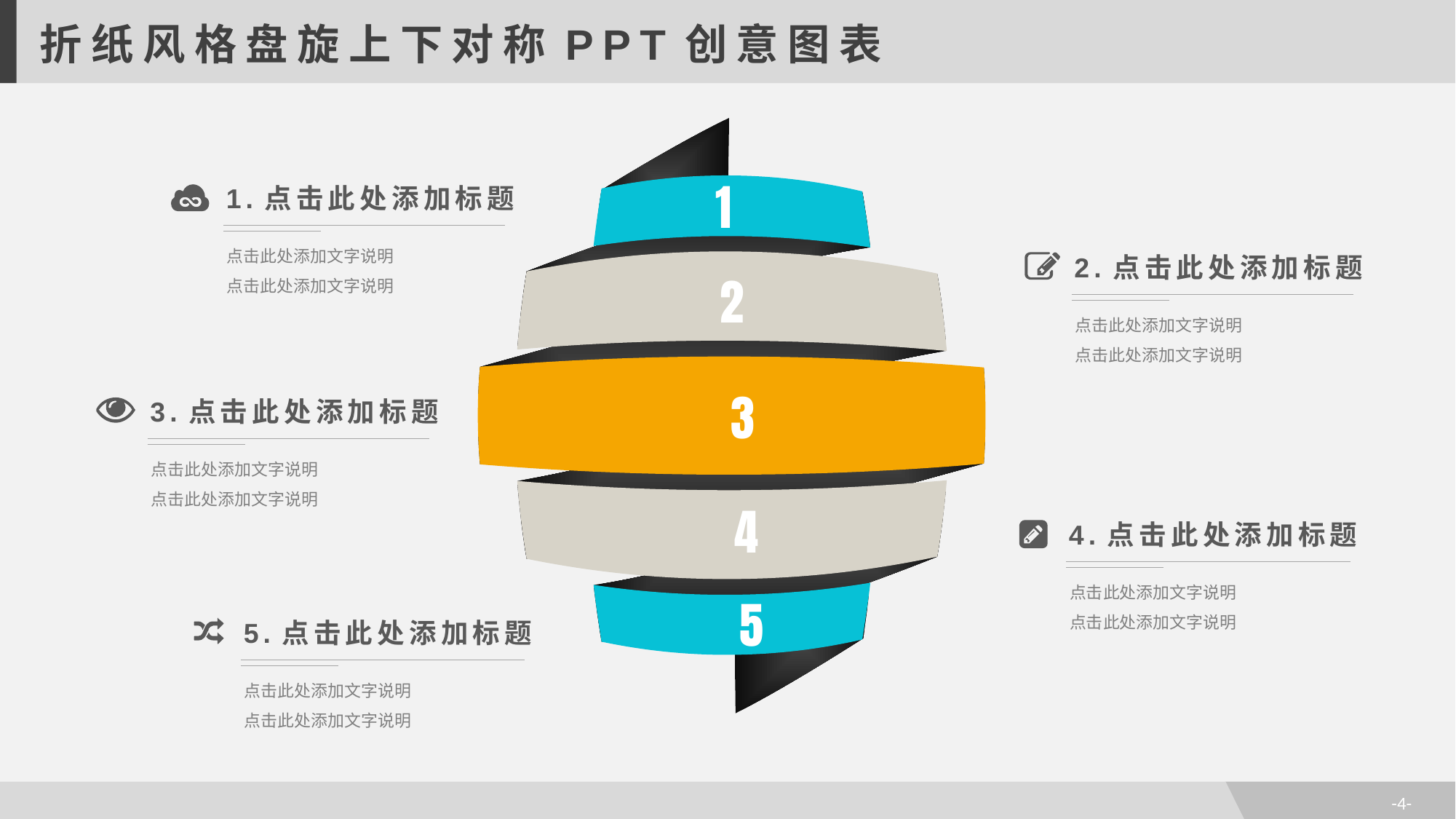

折纸风格盘旋上下对称PPT创意图表

1
1.点击此处添加标题

点击此处添加文字说明
点击此处添加文字说明
2.点击此处添加标题

点击此处添加文字说明
点击此处添加文字说明
2
3
3.点击此处添加标题

点击此处添加文字说明
点击此处添加文字说明
4
4.点击此处添加标题

点击此处添加文字说明
点击此处添加文字说明
5
5.点击此处添加标题

点击此处添加文字说明
点击此处添加文字说明
-4-